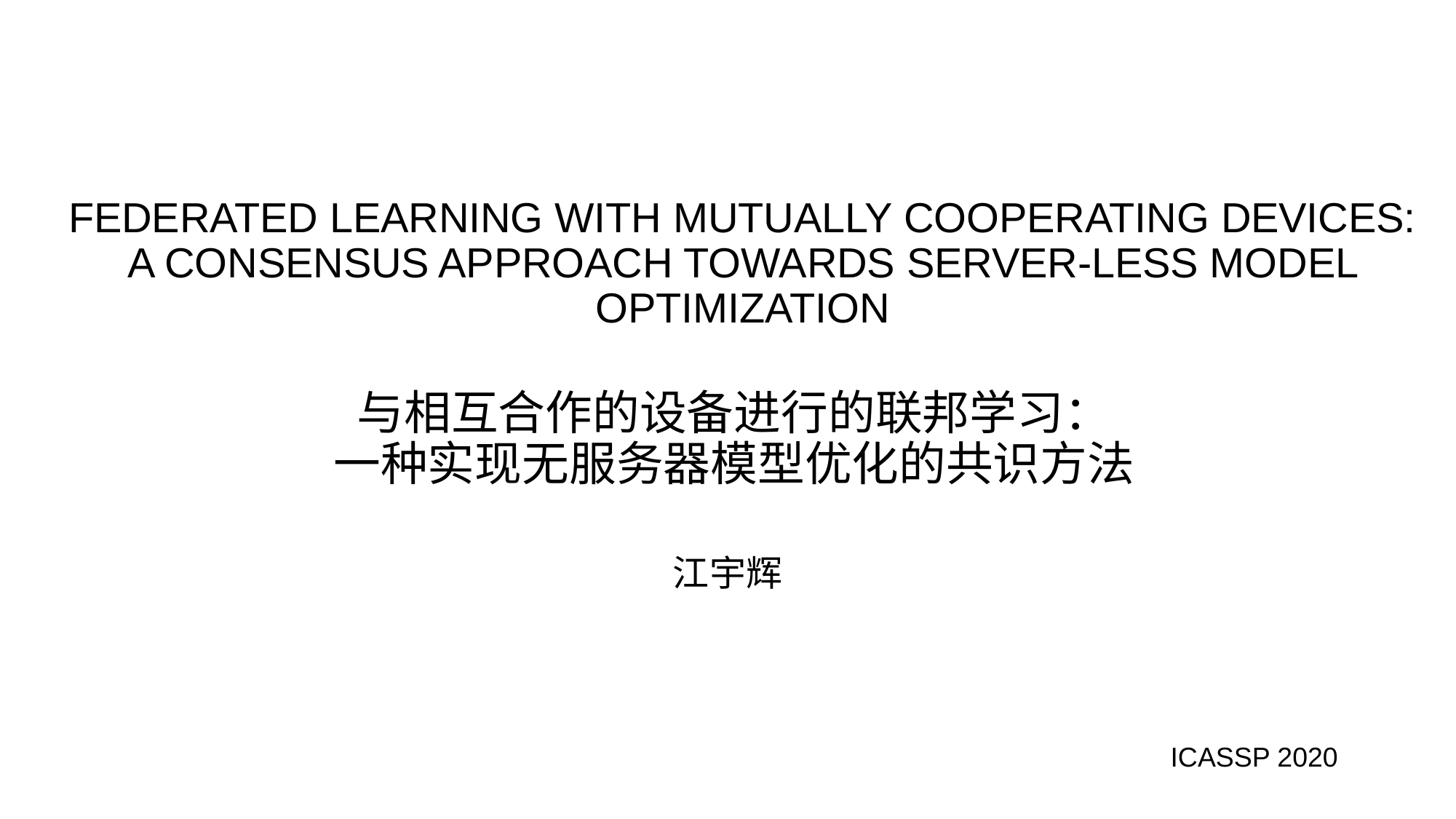

FEDERATED LEARNING WITH MUTUALLY COOPERATING DEVICES:
A CONSENSUS APPROACH TOWARDS SERVER-LESS MODEL OPTIMIZATION
# 与相互合作的设备进行的联邦学习： 一种实现无服务器模型优化的共识方法
江宇辉
 ICASSP 2020